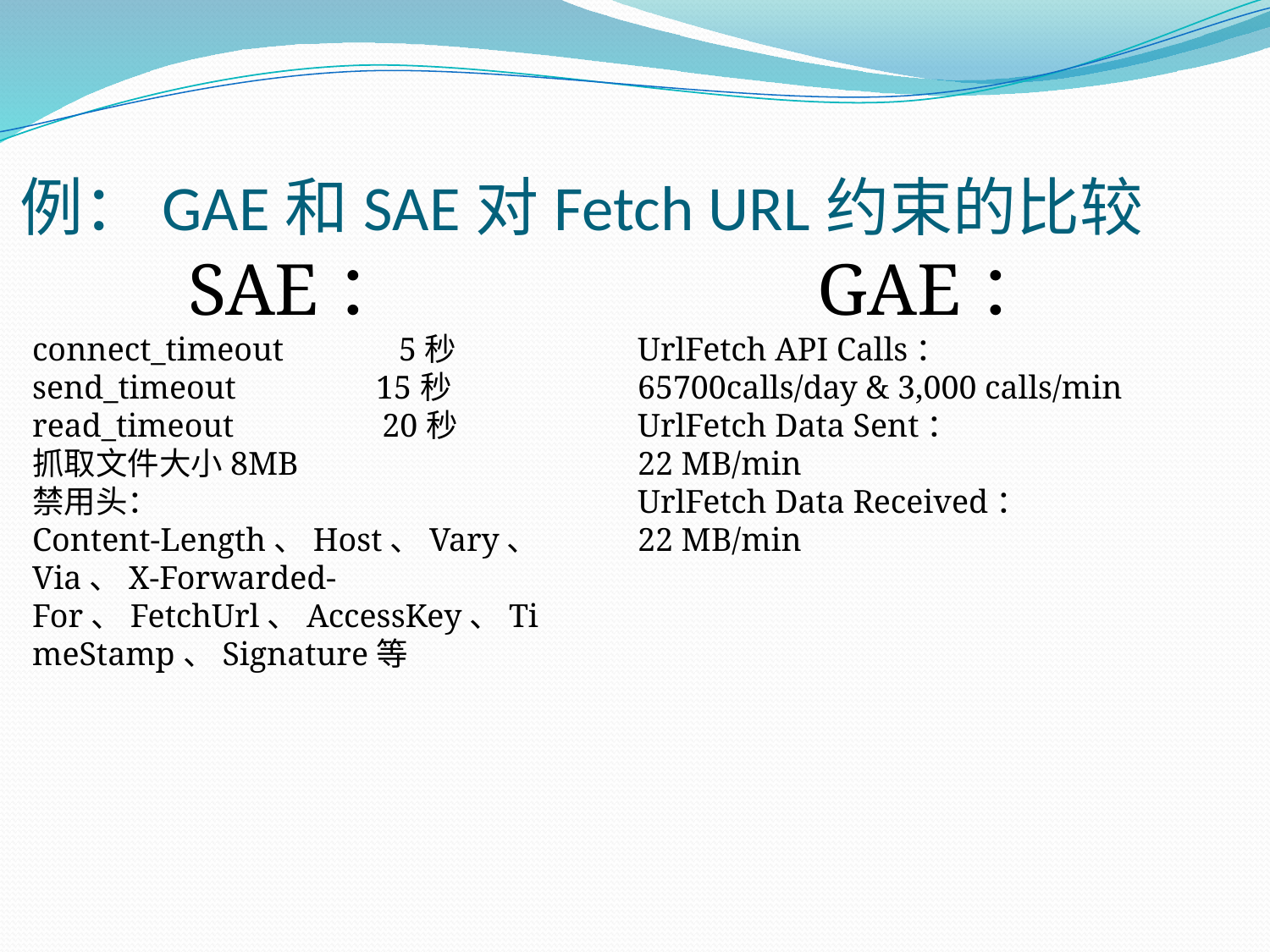

# 例：GAE和SAE对Fetch URL约束的比较
SAE：
connect_timeout              5秒
send_timeout                 15秒
read_timeout                  20秒
抓取文件大小8MB
禁用头：
Content-Length、Host、Vary、Via、X-Forwarded-For、FetchUrl、AccessKey、TimeStamp、Signature等
GAE：
UrlFetch API Calls：
65700calls/day & 3,000 calls/min
UrlFetch Data Sent：
22 MB/min
UrlFetch Data Received：
22 MB/min